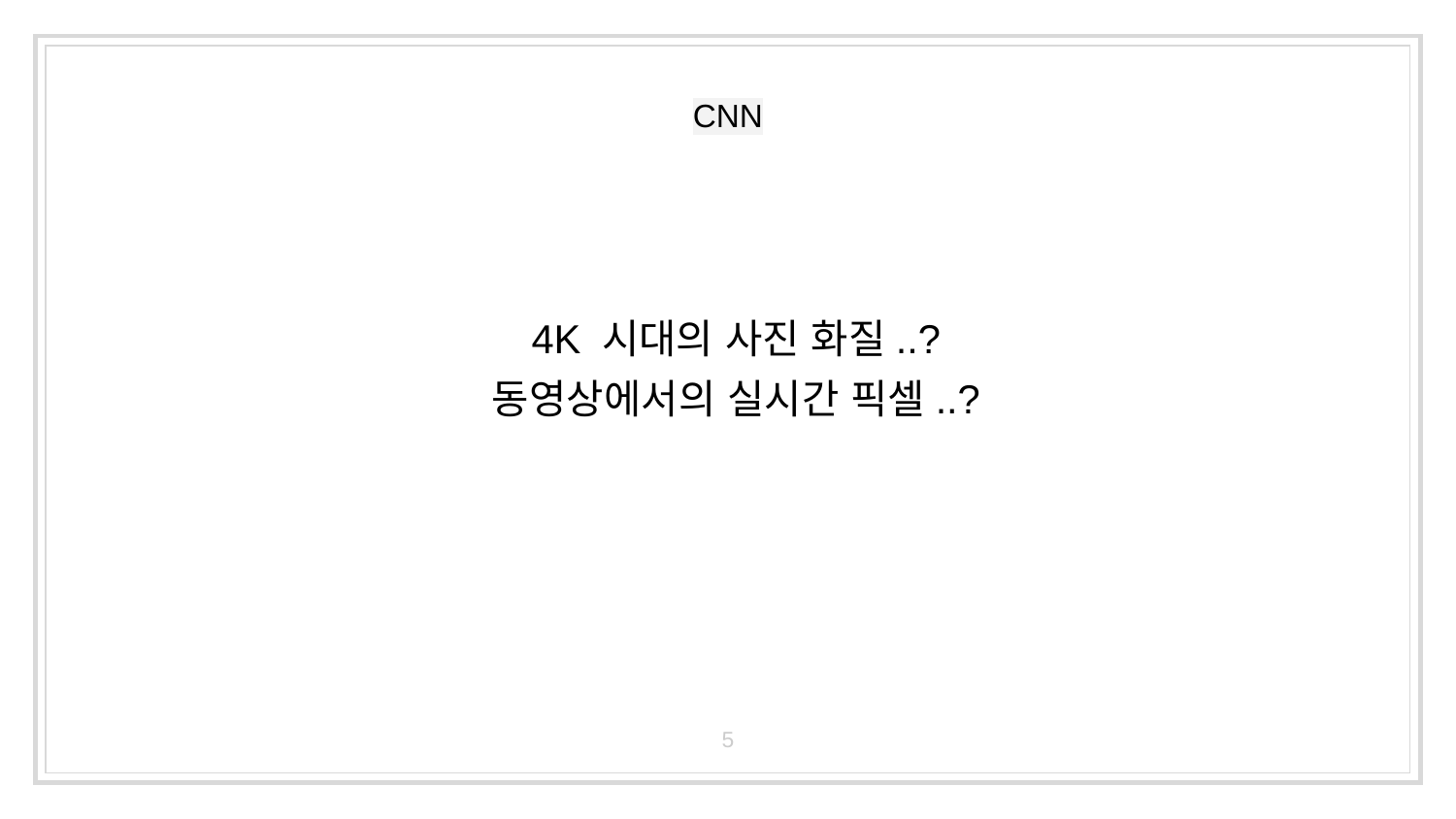

# CNN
4K 시대의 사진 화질..?
동영상에서의 실시간 픽셀..?
5